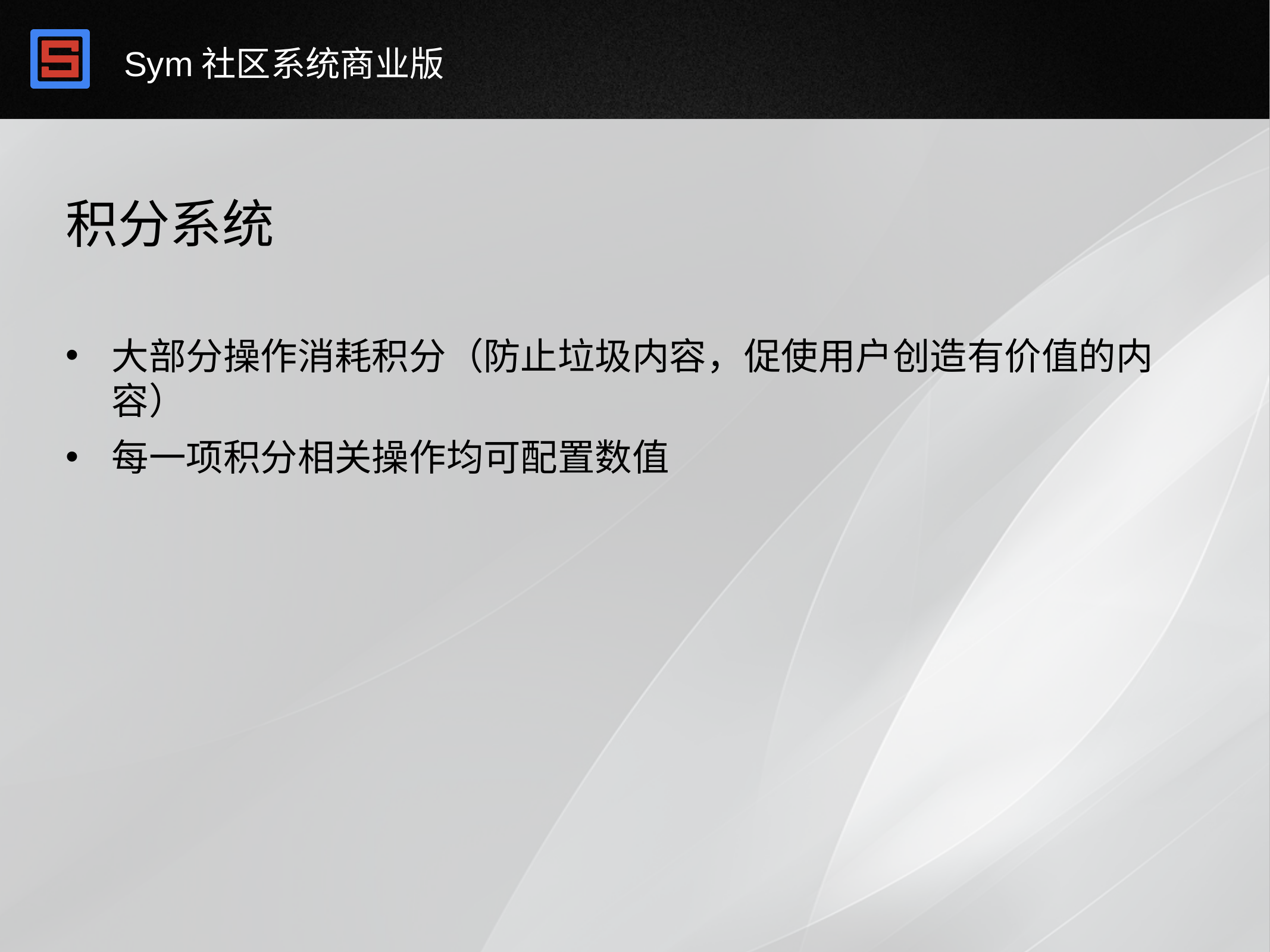

# 积分系统
大部分操作消耗积分（防止垃圾内容，促使用户创造有价值的内容）
每一项积分相关操作均可配置数值